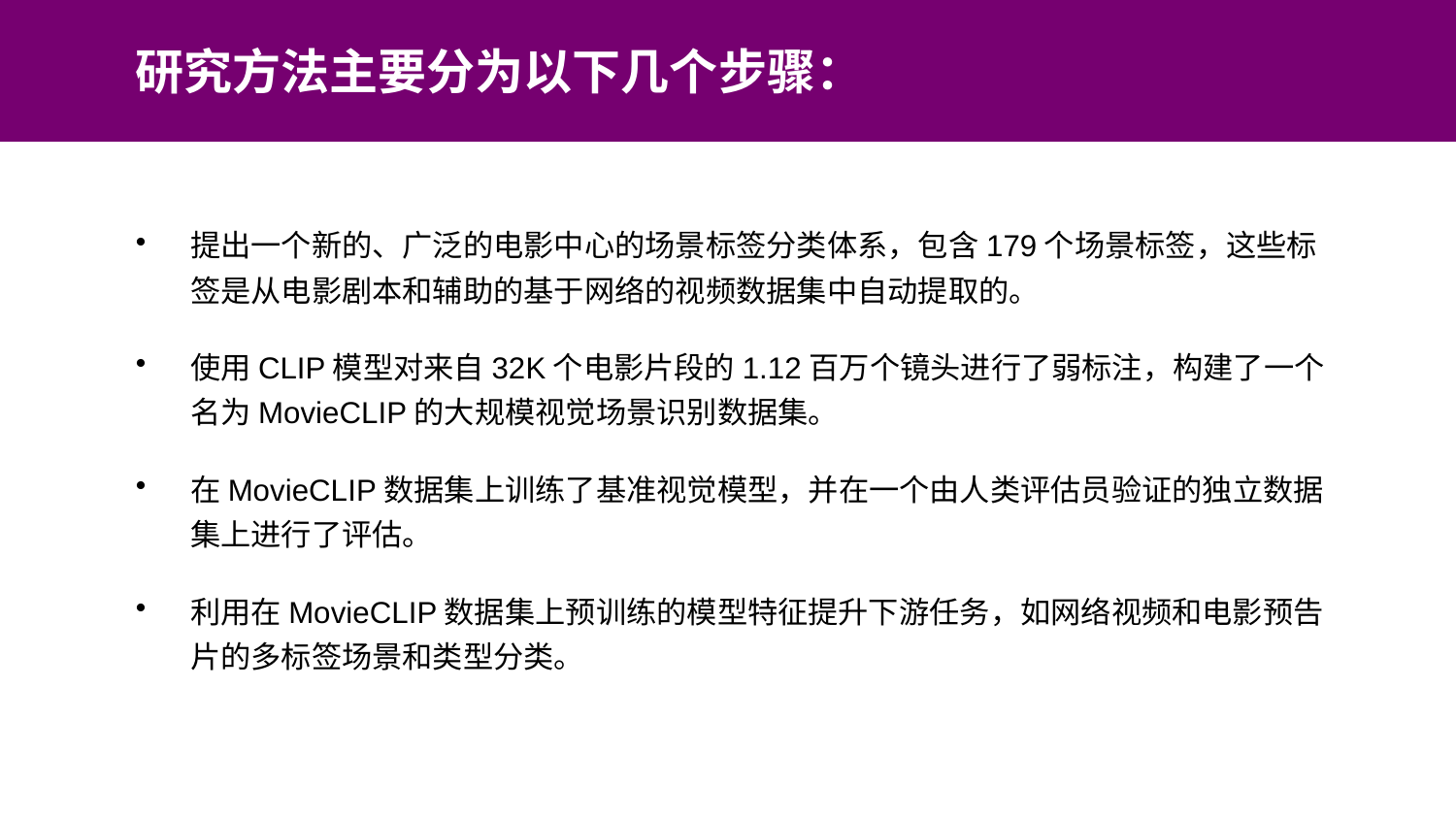

研究方法主要分为以下几个步骤：
提出一个新的、广泛的电影中心的场景标签分类体系，包含179个场景标签，这些标签是从电影剧本和辅助的基于网络的视频数据集中自动提取的。
使用CLIP模型对来自32K个电影片段的1.12百万个镜头进行了弱标注，构建了一个名为MovieCLIP的大规模视觉场景识别数据集。
在MovieCLIP数据集上训练了基准视觉模型，并在一个由人类评估员验证的独立数据集上进行了评估。
利用在MovieCLIP数据集上预训练的模型特征提升下游任务，如网络视频和电影预告片的多标签场景和类型分类。